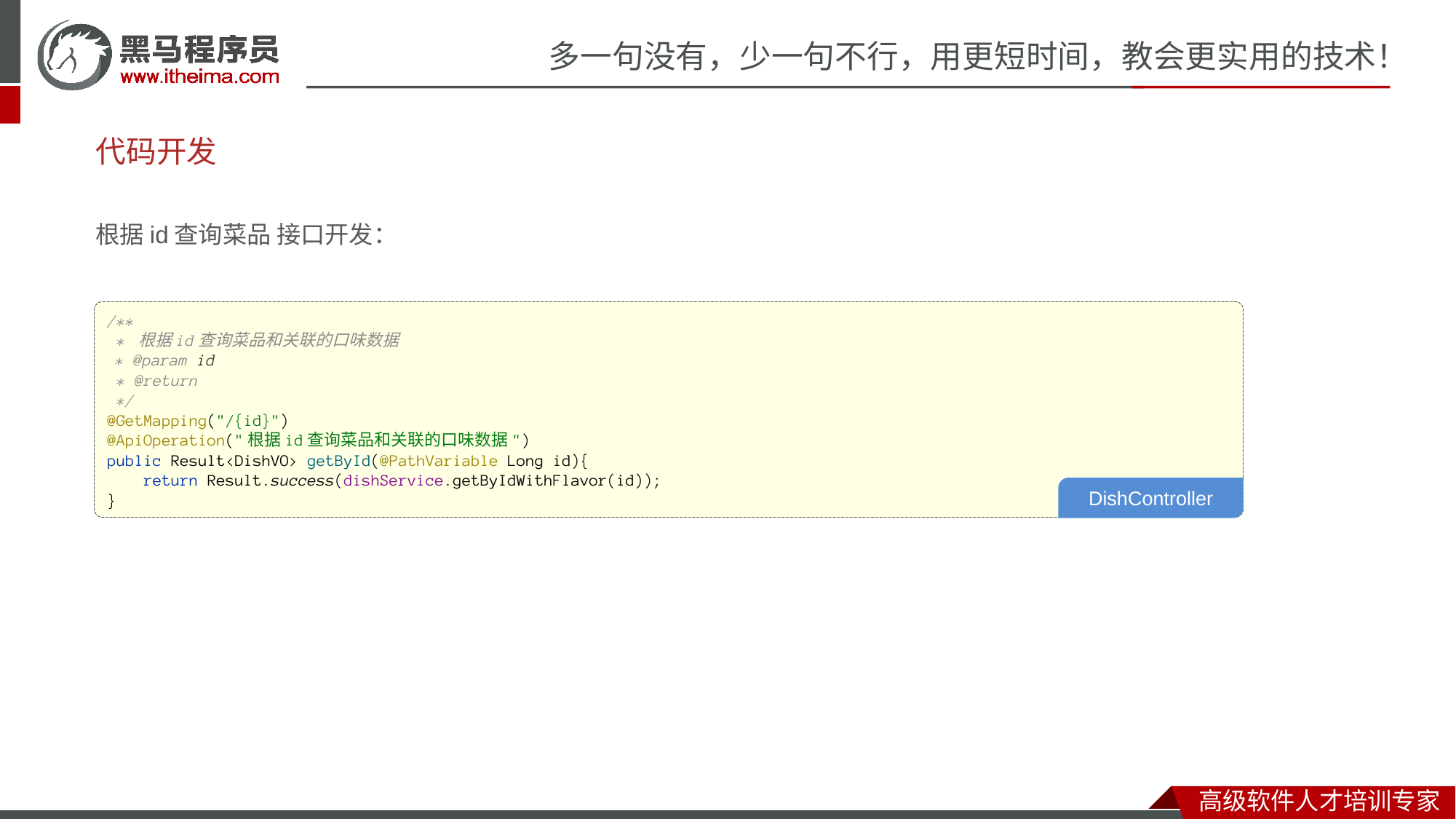

# 代码开发
根据id查询菜品 接口开发：
/**
 * 根据id查询菜品和关联的口味数据
 * @param id
 * @return
 */
@GetMapping("/{id}")
@ApiOperation("根据id查询菜品和关联的口味数据")
public Result<DishVO> getById(@PathVariable Long id){
    return Result.success(dishService.getByIdWithFlavor(id));
}
DishController